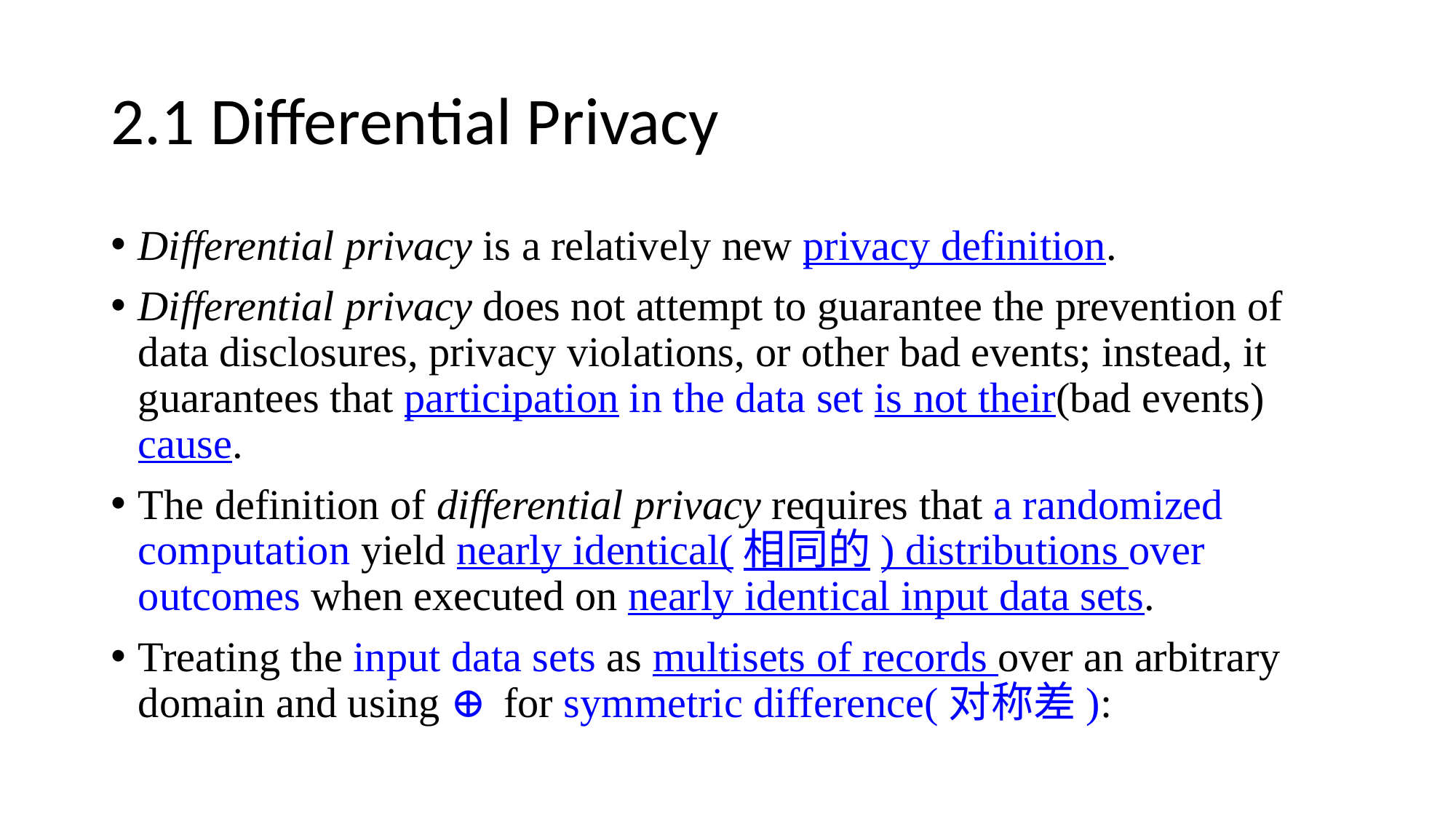

# 2.1 Differential Privacy
Differential privacy is a relatively new privacy definition.
Differential privacy does not attempt to guarantee the prevention of data disclosures, privacy violations, or other bad events; instead, it guarantees that participation in the data set is not their(bad events) cause.
The definition of differential privacy requires that a randomized computation yield nearly identical(相同的) distributions over outcomes when executed on nearly identical input data sets.
Treating the input data sets as multisets of records over an arbitrary domain and using ⊕ for symmetric difference(对称差):